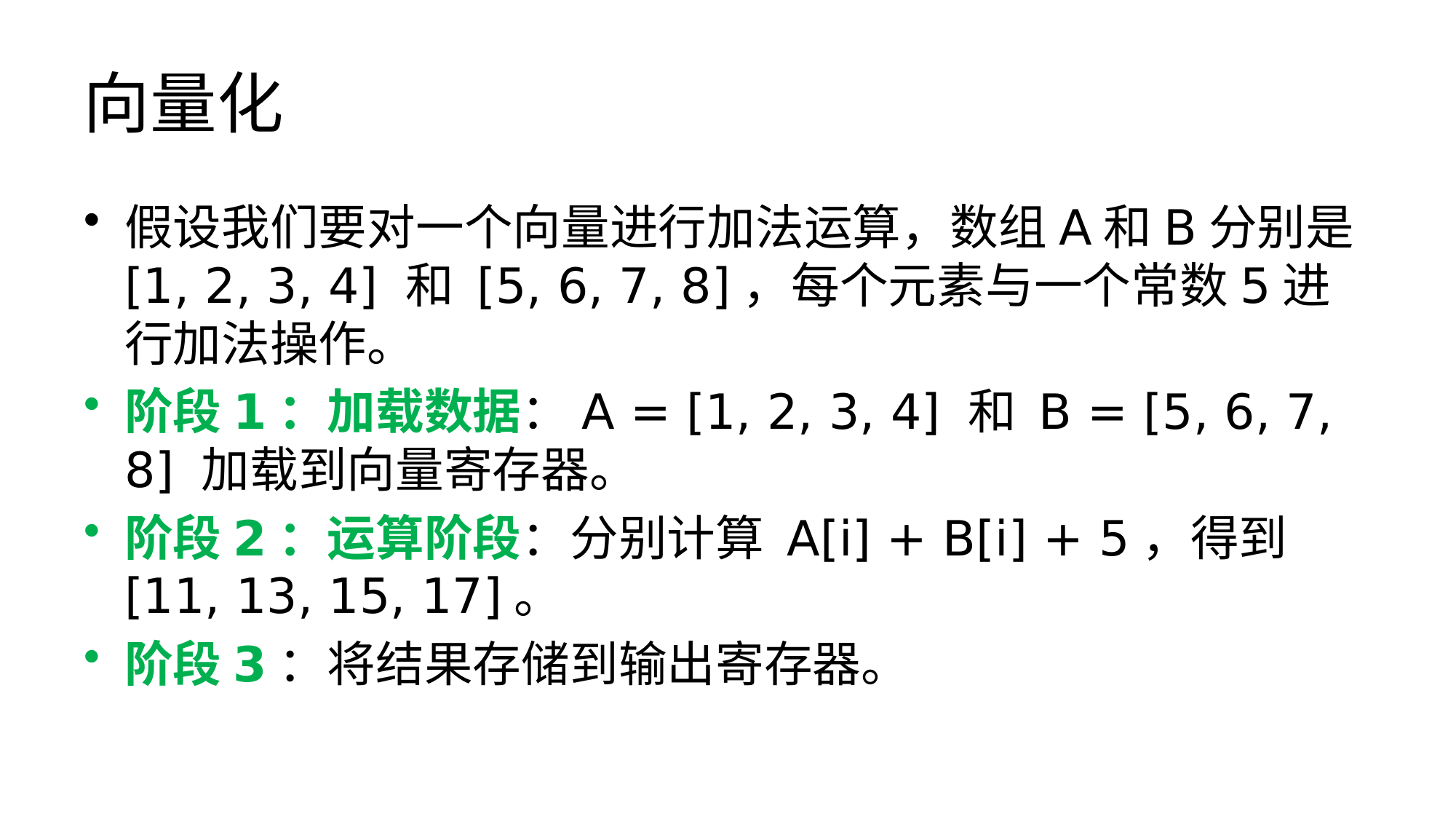

# 向量化
假设我们要对一个向量进行加法运算，数组A和B分别是 [1, 2, 3, 4] 和 [5, 6, 7, 8]，每个元素与一个常数5进行加法操作。
阶段1：加载数据：A = [1, 2, 3, 4] 和 B = [5, 6, 7, 8] 加载到向量寄存器。
阶段2：运算阶段：分别计算 A[i] + B[i] + 5，得到 [11, 13, 15, 17]。
阶段3：将结果存储到输出寄存器。
14